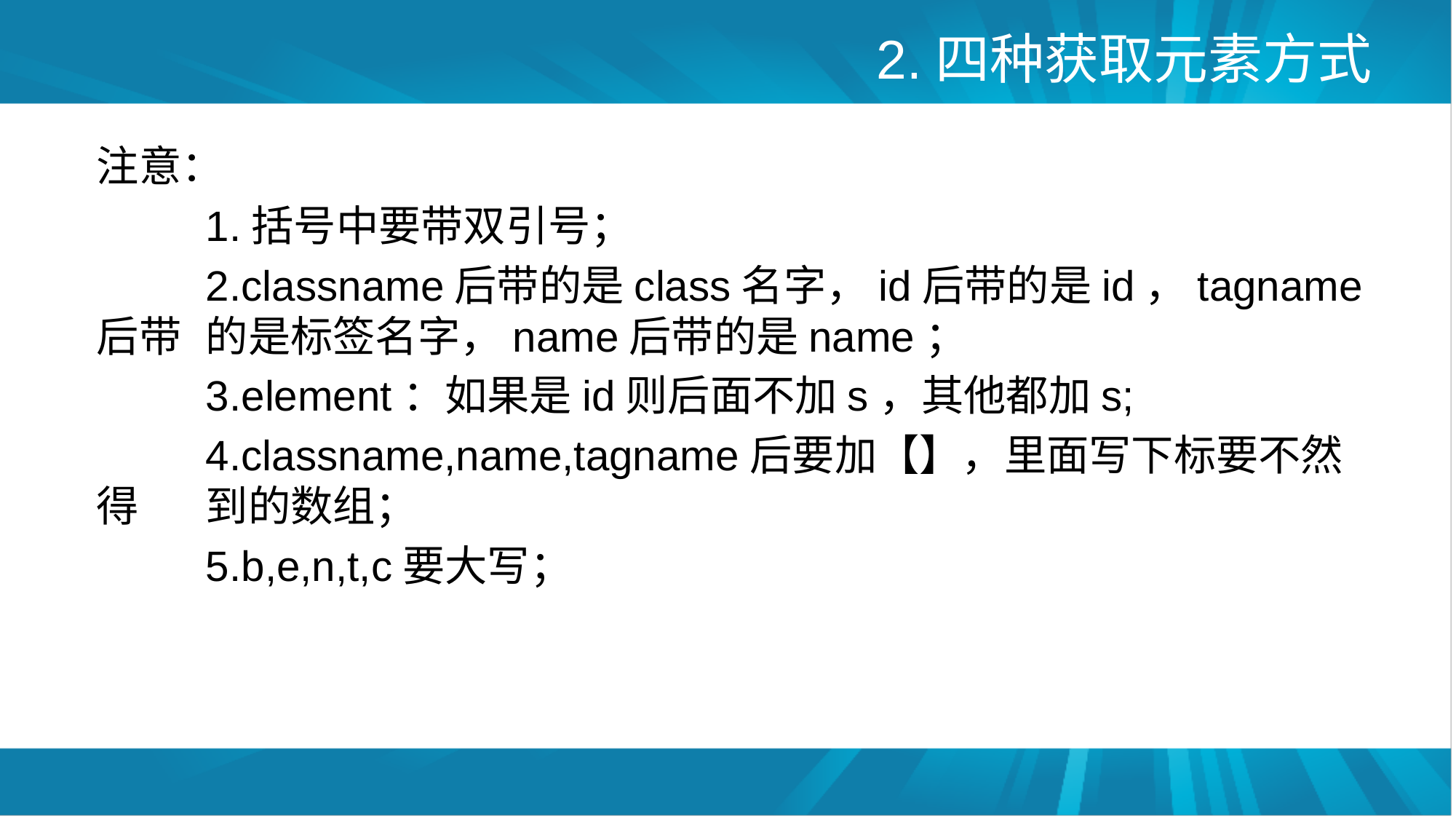

# 2.四种获取元素方式
注意：
	1.括号中要带双引号；
	2.classname后带的是class名字，id后带的是id，tagname后带	的是标签名字，name后带的是name；
	3.element：如果是id则后面不加s，其他都加s;
	4.classname,name,tagname后要加【】，里面写下标要不然得	到的数组；
	5.b,e,n,t,c要大写；